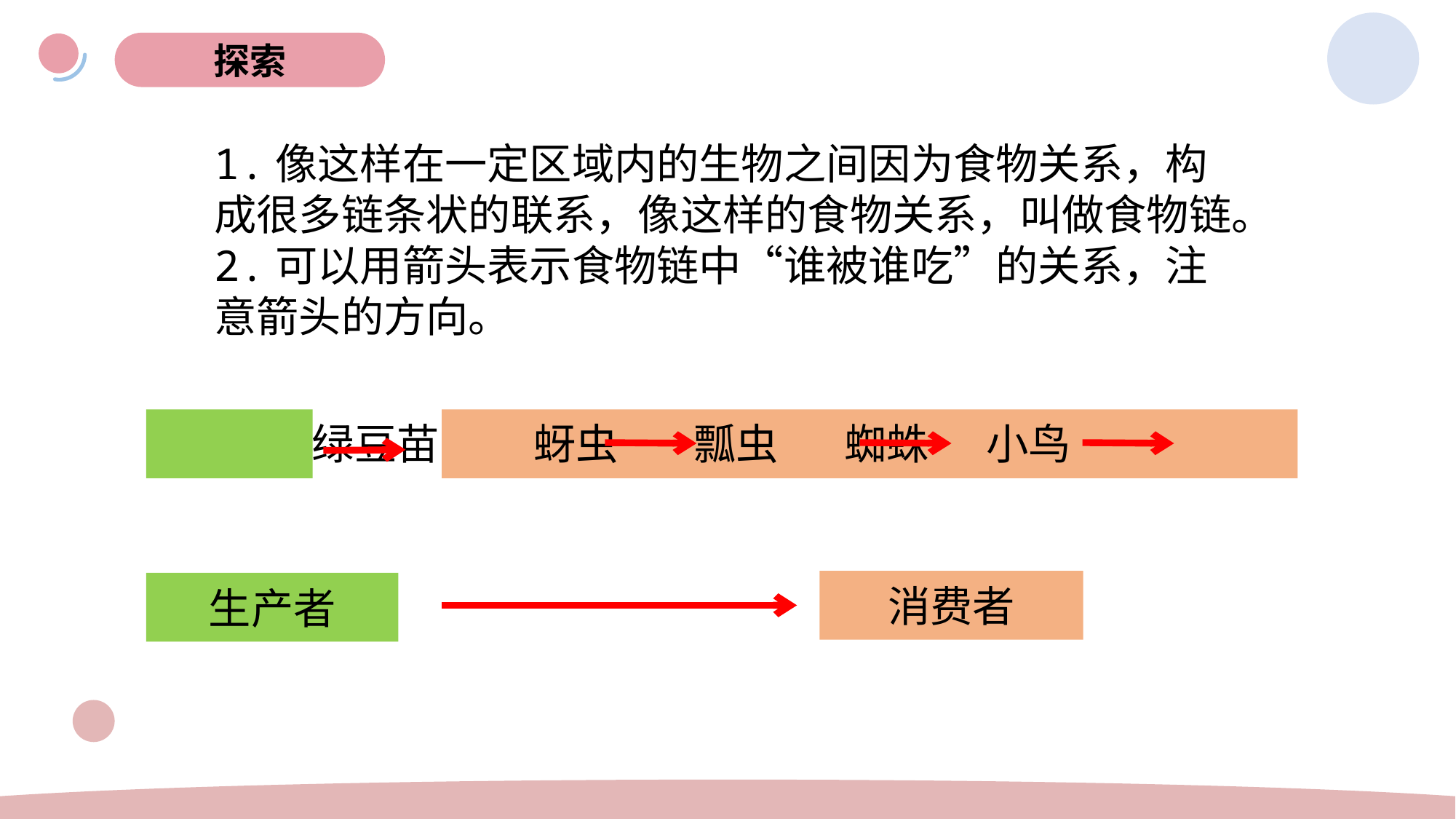

探索

1.像这样在一定区域内的生物之间因为食物关系，构成很多链条状的联系，像这样的食物关系，叫做食物链。
2.可以用箭头表示食物链中“谁被谁吃”的关系，注意箭头的方向。

绿豆苗          蚜虫        瓢虫       蜘蛛      小鸟
消费者
生产者